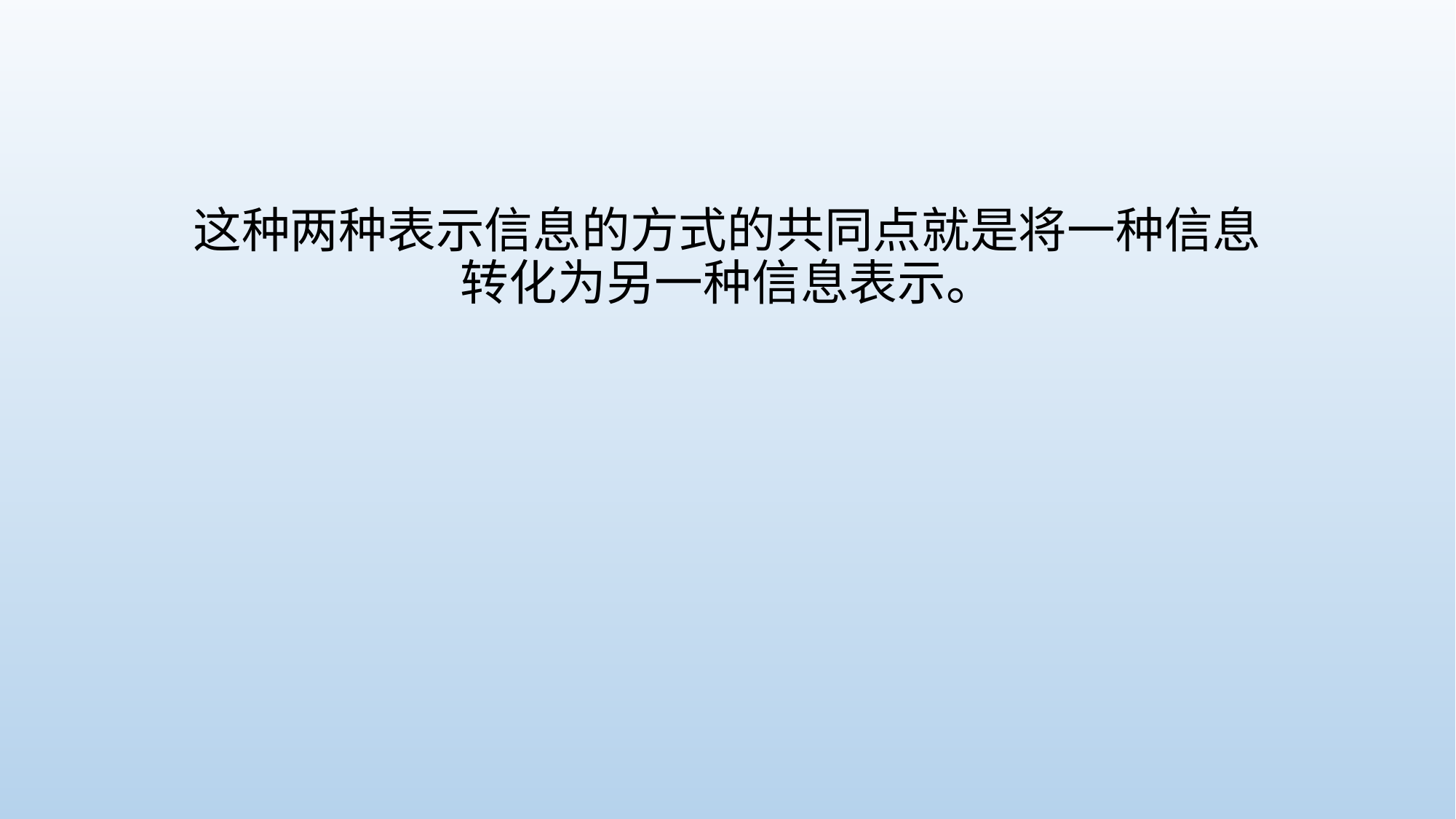

#
这种两种表示信息的方式的共同点就是将一种信息转化为另一种信息表示。